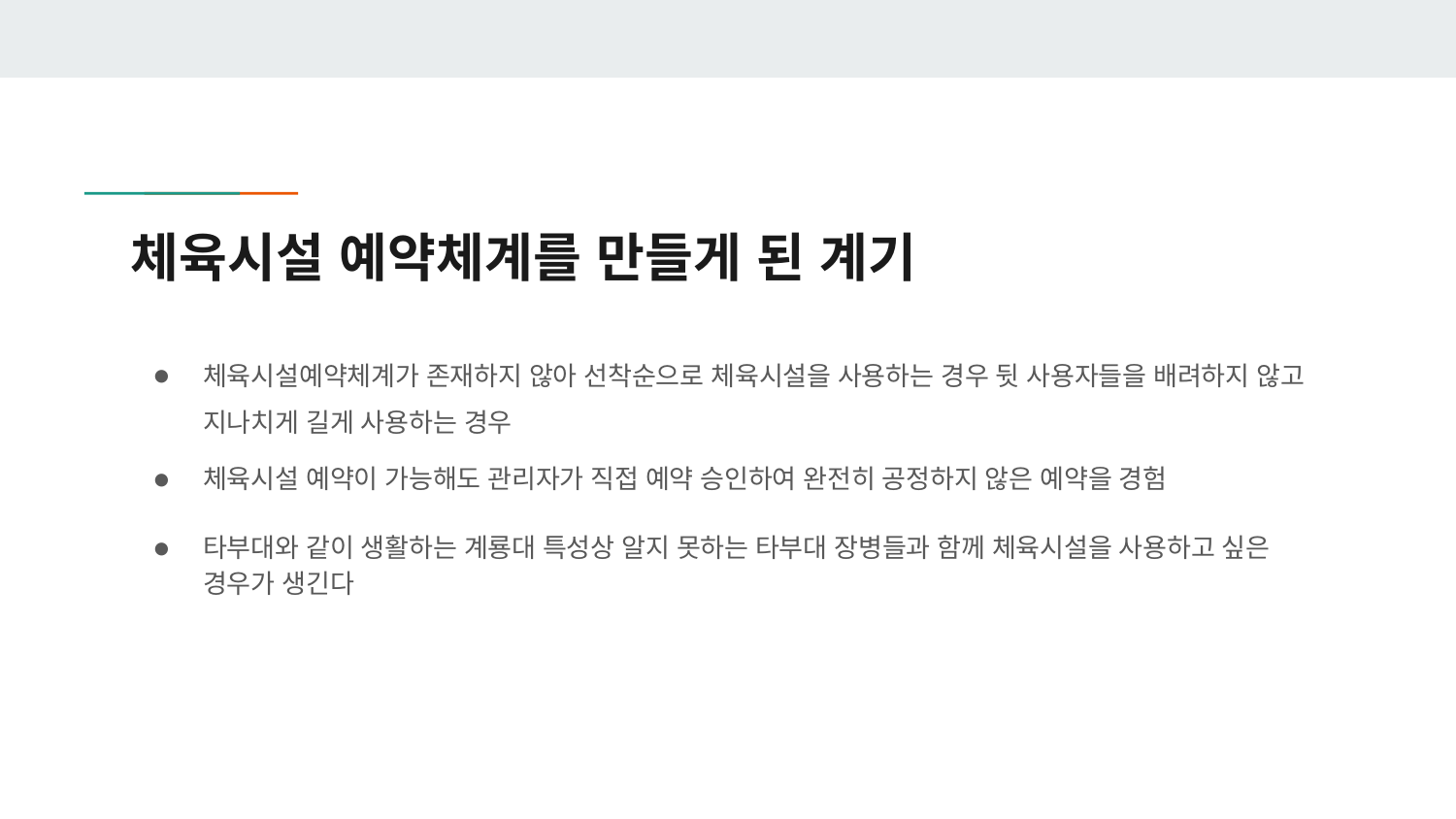

# 체육시설 예약체계를 만들게 된 계기
체육시설예약체계가 존재하지 않아 선착순으로 체육시설을 사용하는 경우 뒷 사용자들을 배려하지 않고 지나치게 길게 사용하는 경우
체육시설 예약이 가능해도 관리자가 직접 예약 승인하여 완전히 공정하지 않은 예약을 경험
타부대와 같이 생활하는 계룡대 특성상 알지 못하는 타부대 장병들과 함께 체육시설을 사용하고 싶은 경우가 생긴다